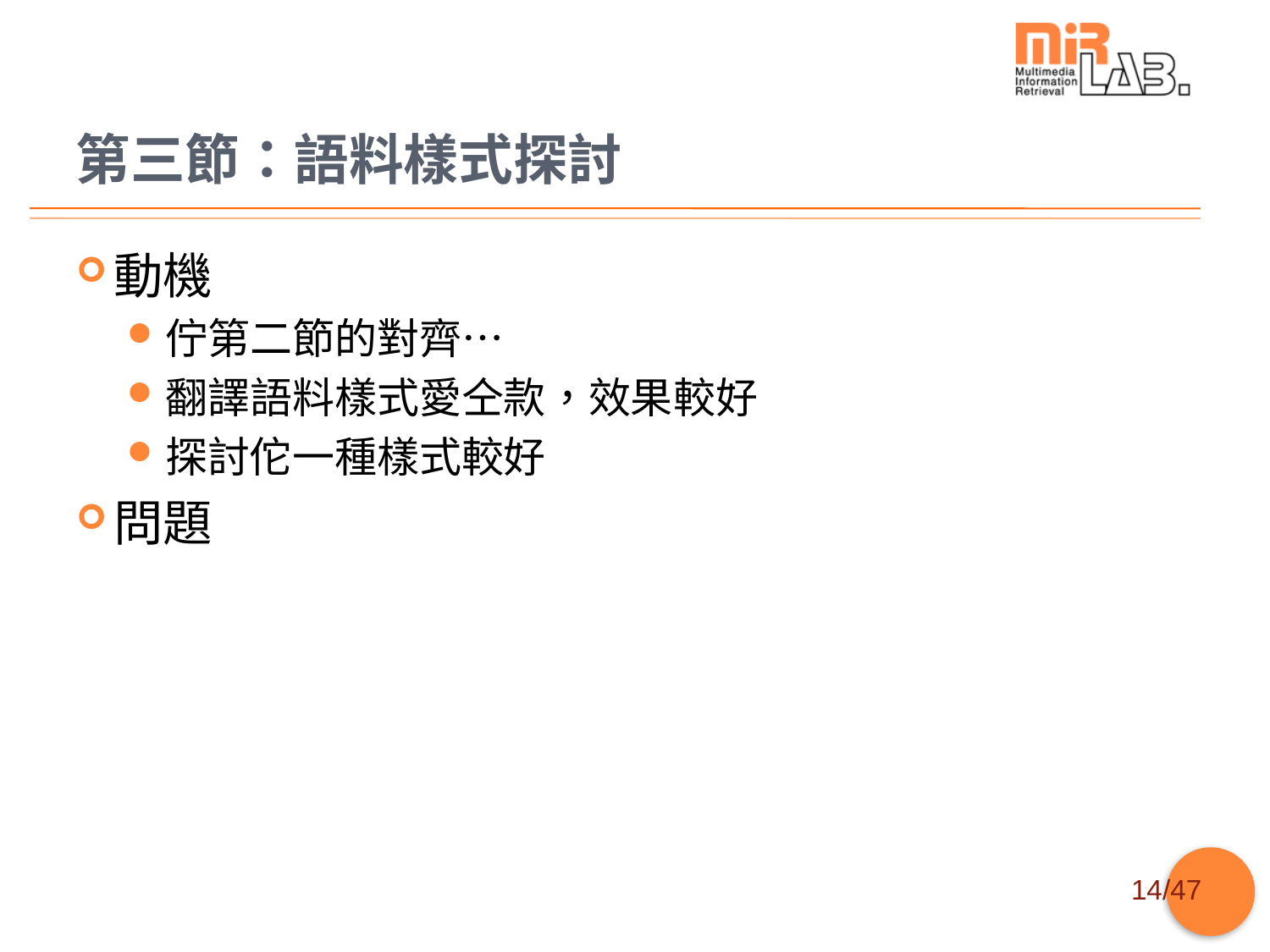

# 第三節：語料樣式探討
動機
佇第二節的對齊…
翻譯語料樣式愛仝款，效果較好
探討佗一種樣式較好
問題